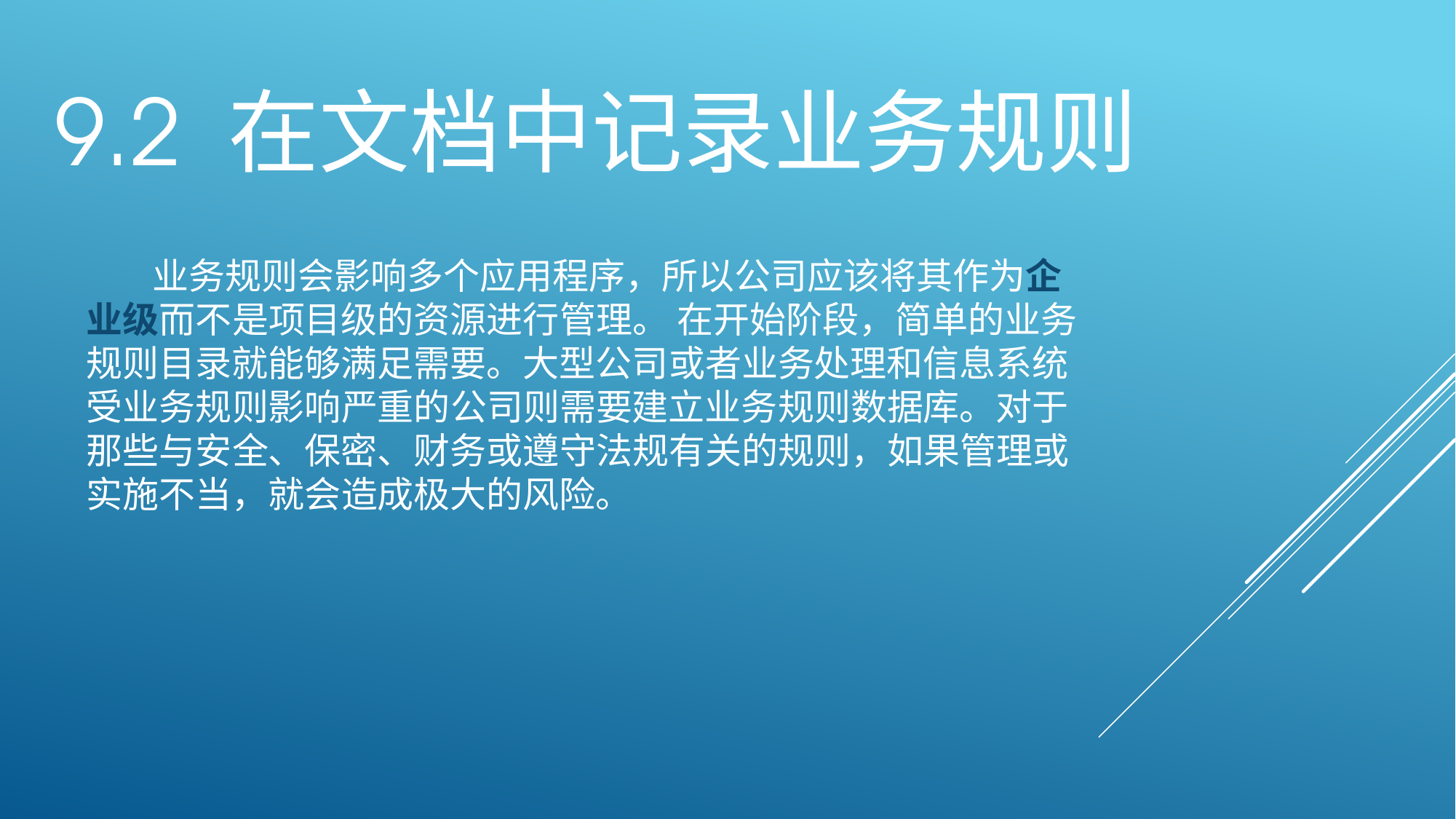

9.2 在文档中记录业务规则
# 业务规则会影响多个应用程序，所以公司应该将其作为企业级而不是项目级的资源进行管理。 在开始阶段，简单的业务规则目录就能够满足需要。大型公司或者业务处理和信息系统受业务规则影响严重的公司则需要建立业务规则数据库。对于那些与安全、保密、财务或遵守法规有关的规则，如果管理或实施不当，就会造成极大的风险。